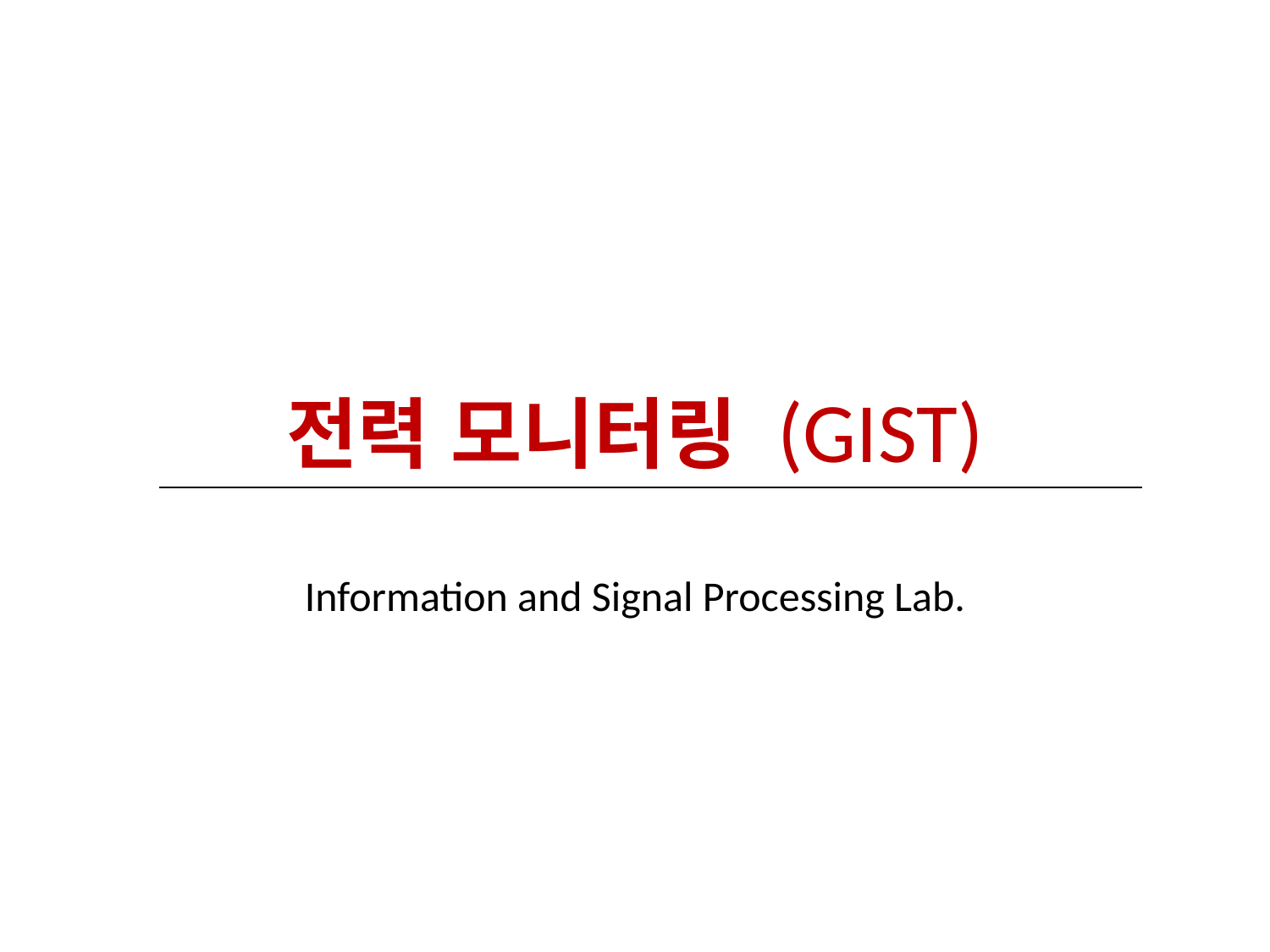

# 전력 모니터링 (GIST)

Information and Signal Processing Lab.